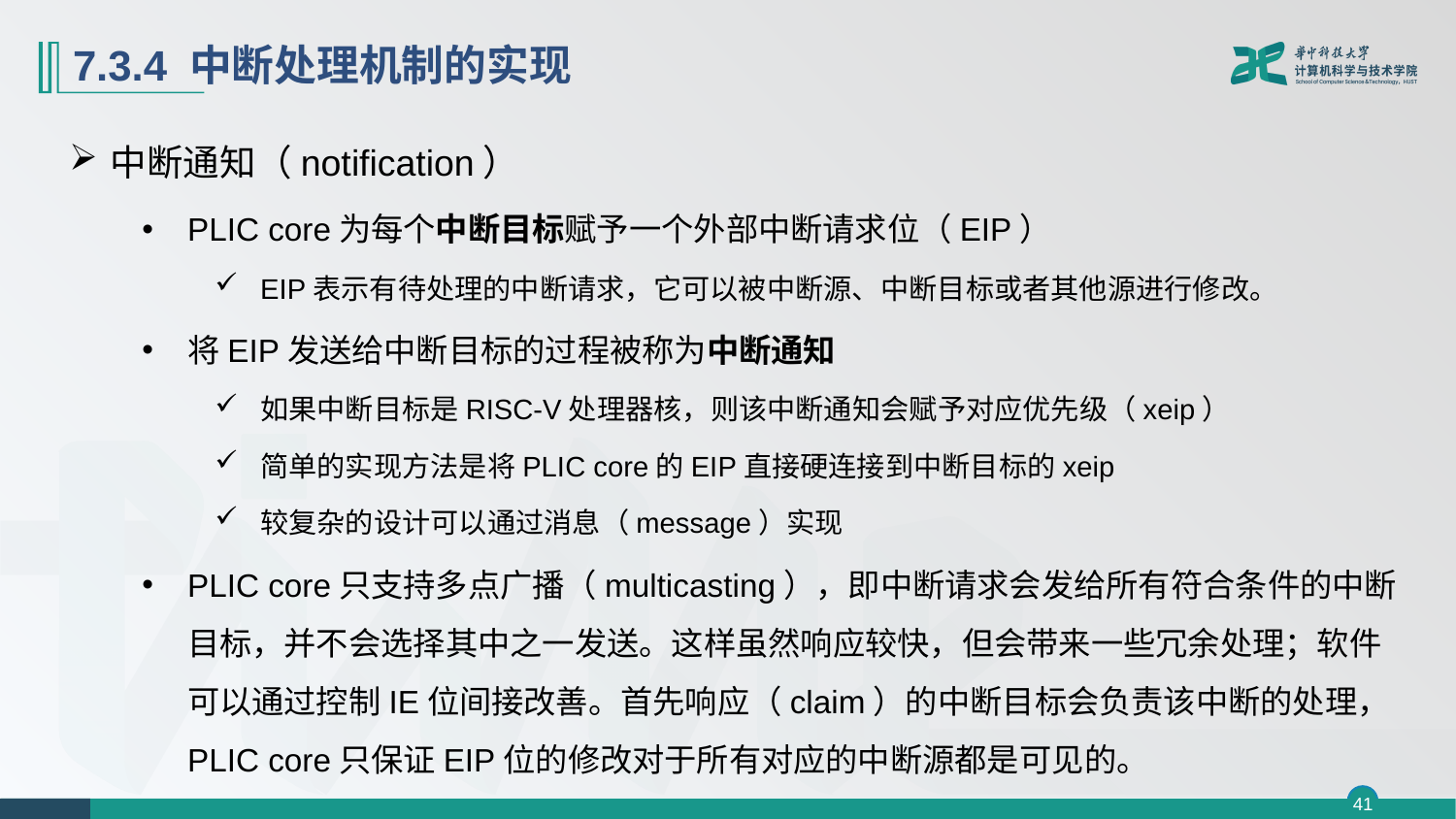

# 7.3.4 中断处理机制的实现
中断通知（notification）
PLIC core为每个中断目标赋予一个外部中断请求位（EIP）
EIP表示有待处理的中断请求，它可以被中断源、中断目标或者其他源进行修改。
将EIP发送给中断目标的过程被称为中断通知
如果中断目标是RISC-V处理器核，则该中断通知会赋予对应优先级（xeip）
简单的实现方法是将PLIC core的EIP直接硬连接到中断目标的xeip
较复杂的设计可以通过消息（message）实现
PLIC core只支持多点广播（multicasting），即中断请求会发给所有符合条件的中断目标，并不会选择其中之一发送。这样虽然响应较快，但会带来一些冗余处理；软件可以通过控制IE位间接改善。首先响应（claim）的中断目标会负责该中断的处理，PLIC core只保证EIP位的修改对于所有对应的中断源都是可见的。